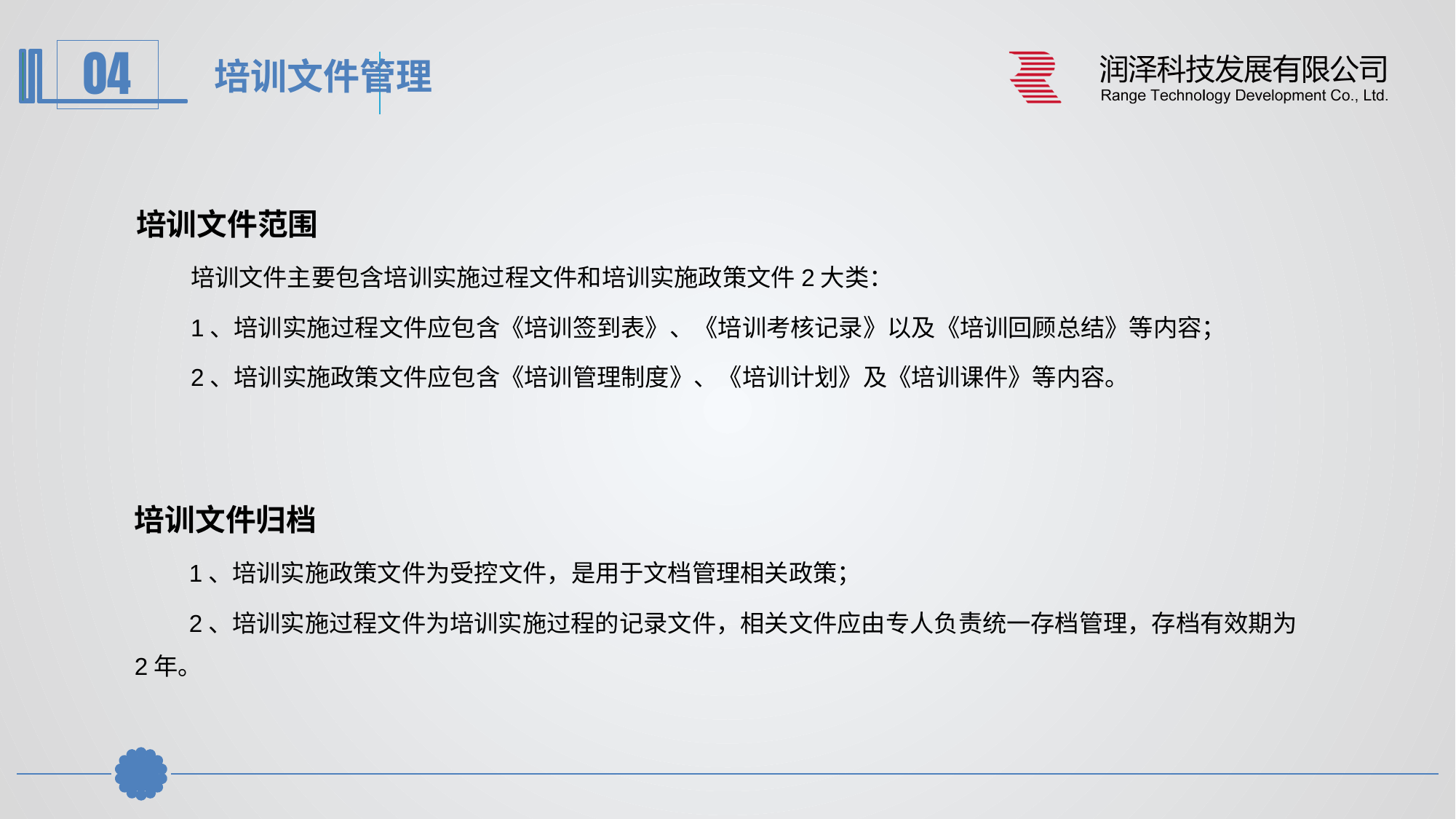

培训文件管理
培训文件范围
培训文件主要包含培训实施过程文件和培训实施政策文件2大类：
1、培训实施过程文件应包含《培训签到表》、《培训考核记录》以及《培训回顾总结》等内容；
2、培训实施政策文件应包含《培训管理制度》、《培训计划》及《培训课件》等内容。
培训文件归档
1、培训实施政策文件为受控文件，是用于文档管理相关政策；
2、培训实施过程文件为培训实施过程的记录文件，相关文件应由专人负责统一存档管理，存档有效期为2年。
13